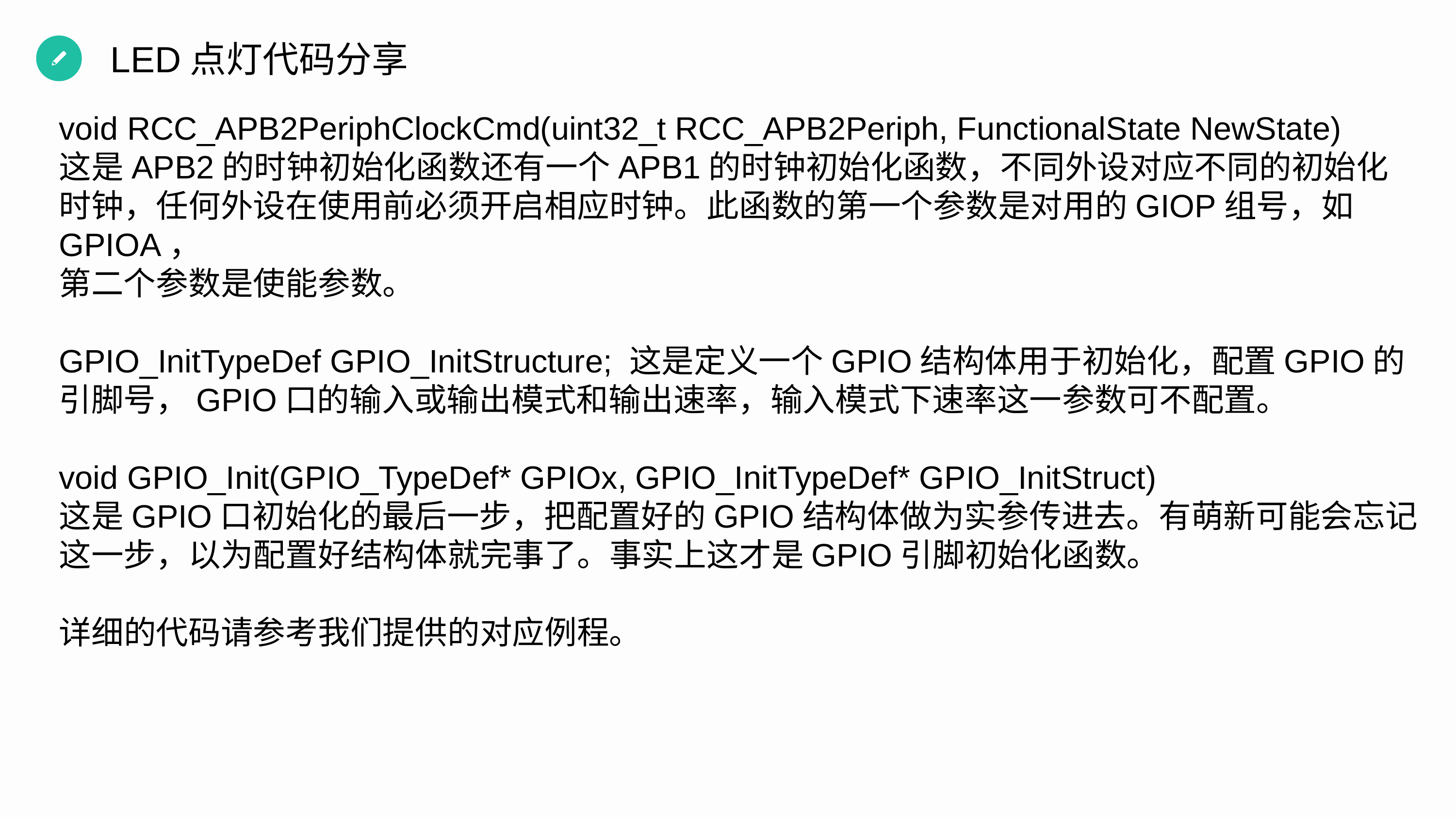

LED点灯代码分享

void RCC_APB2PeriphClockCmd(uint32_t RCC_APB2Periph, FunctionalState NewState)
这是APB2的时钟初始化函数还有一个APB1的时钟初始化函数，不同外设对应不同的初始化时钟，任何外设在使用前必须开启相应时钟。此函数的第一个参数是对用的GIOP组号，如GPIOA，
第二个参数是使能参数。

GPIO_InitTypeDef GPIO_InitStructure; 这是定义一个GPIO结构体用于初始化，配置GPIO的引脚号，GPIO口的输入或输出模式和输出速率，输入模式下速率这一参数可不配置。

void GPIO_Init(GPIO_TypeDef* GPIOx, GPIO_InitTypeDef* GPIO_InitStruct)
这是GPIO口初始化的最后一步，把配置好的GPIO结构体做为实参传进去。有萌新可能会忘记这一步，以为配置好结构体就完事了。事实上这才是GPIO引脚初始化函数。

详细的代码请参考我们提供的对应例程。